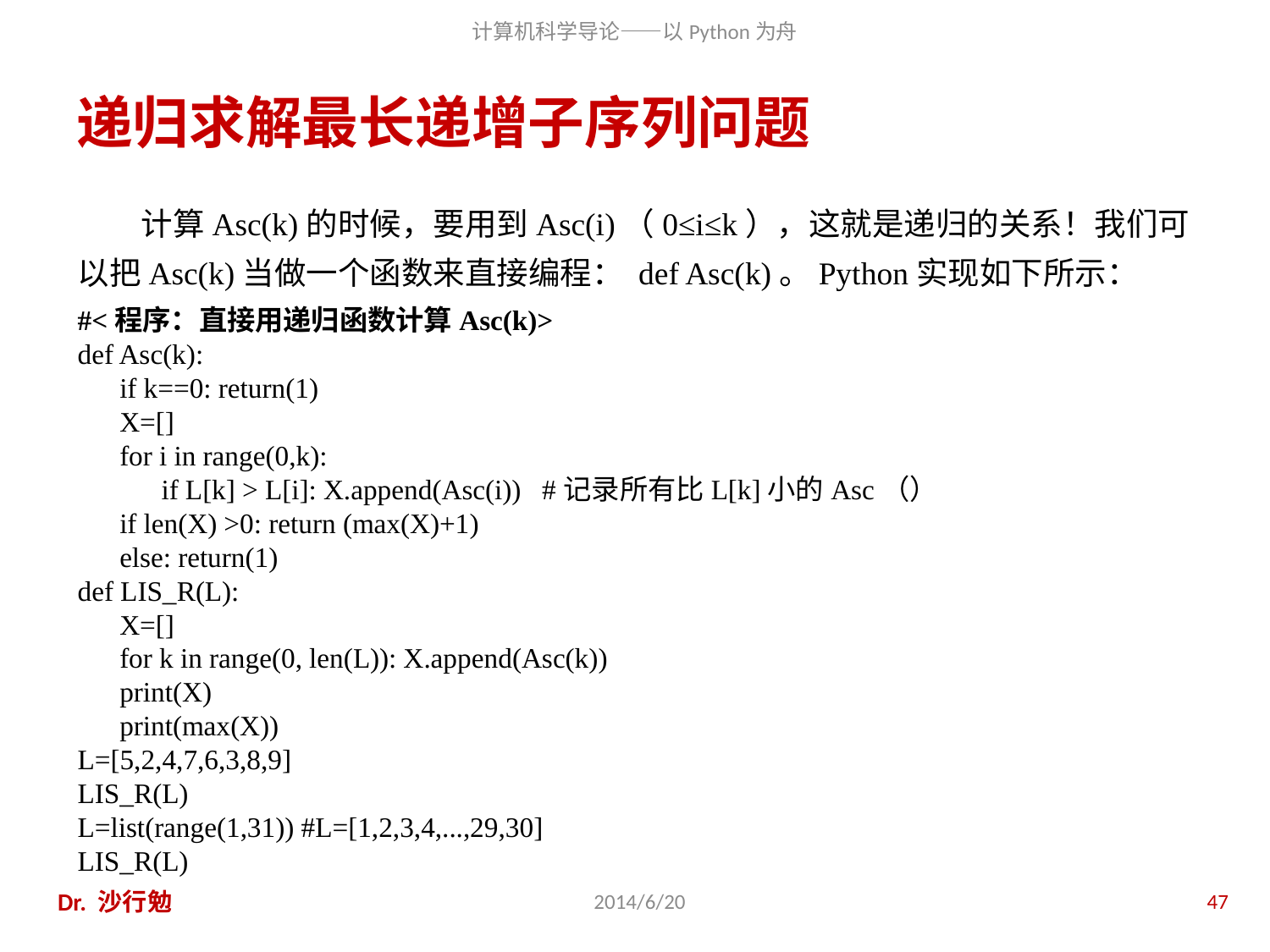

# 递归求解最长递增子序列问题
计算Asc(k)的时候，要用到Asc(i)（0≤i≤k），这就是递归的关系！我们可以把Asc(k)当做一个函数来直接编程： def Asc(k)。Python实现如下所示：
#<程序：直接用递归函数计算Asc(k)>
def Asc(k):
      if k==0: return(1)
      X=[]
      for i in range(0,k):
            if L[k] > L[i]: X.append(Asc(i))   #记录所有比L[k]小的Asc（）
      if len(X) >0: return (max(X)+1)
      else: return(1)
def LIS_R(L):
      X=[]
      for k in range(0, len(L)): X.append(Asc(k))
      print(X)
      print(max(X))
L=[5,2,4,7,6,3,8,9]
LIS_R(L)
L=list(range(1,31)) #L=[1,2,3,4,...,29,30]
LIS_R(L)
Dr. 沙行勉
2014/6/20
47